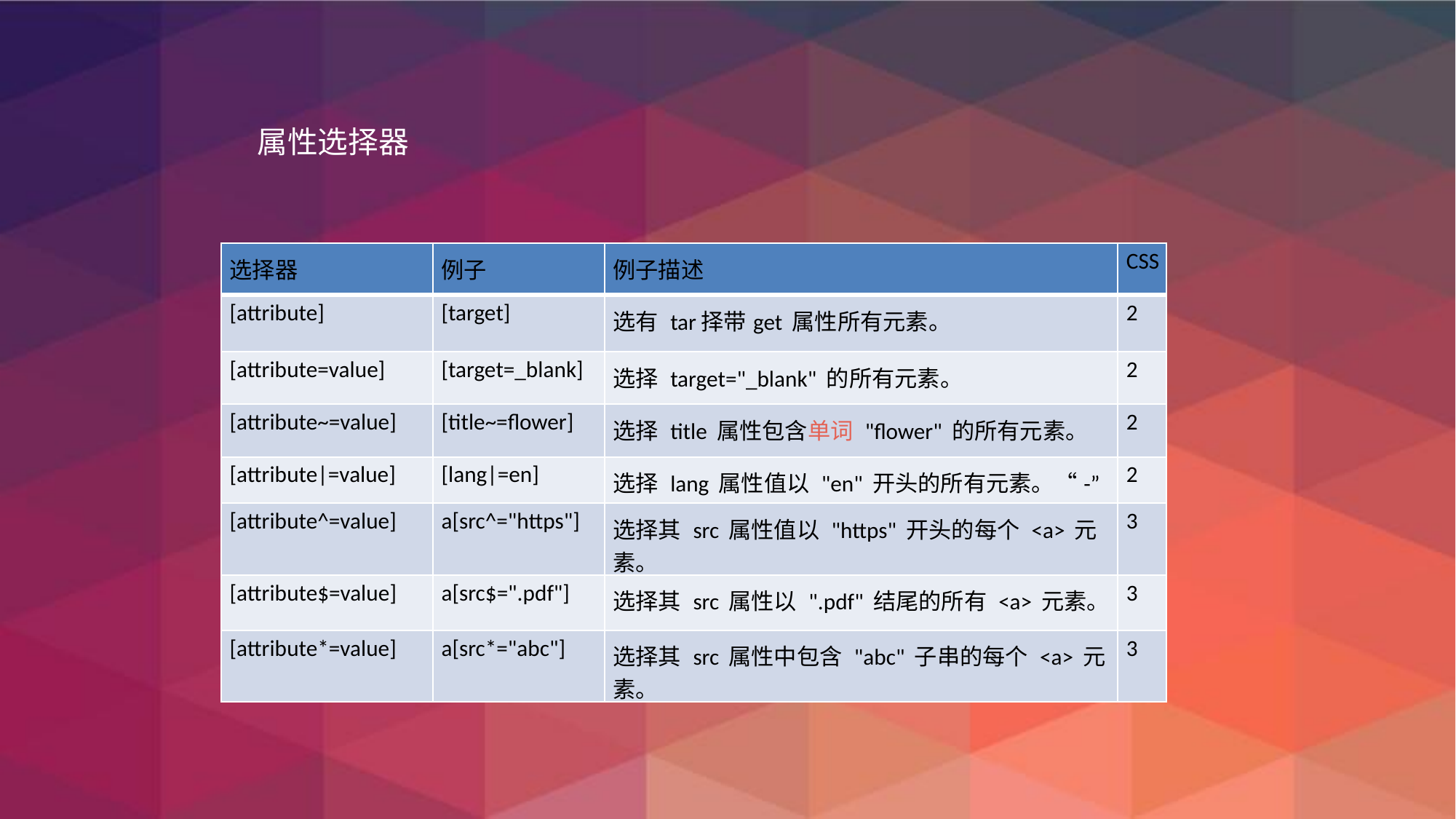

属性选择器
| 选择器 | 例子 | 例子描述 | CSS |
| --- | --- | --- | --- |
| [attribute] | [target] | 选有 tar择带get 属性所有元素。 | 2 |
| [attribute=value] | [target=\_blank] | 选择 target="\_blank" 的所有元素。 | 2 |
| [attribute~=value] | [title~=flower] | 选择 title 属性包含单词 "flower" 的所有元素。 | 2 |
| [attribute|=value] | [lang|=en] | 选择 lang 属性值以 "en" 开头的所有元素。“-” | 2 |
| [attribute^=value] | a[src^="https"] | 选择其 src 属性值以 "https" 开头的每个 <a> 元素。 | 3 |
| [attribute$=value] | a[src$=".pdf"] | 选择其 src 属性以 ".pdf" 结尾的所有 <a> 元素。 | 3 |
| [attribute\*=value] | a[src\*="abc"] | 选择其 src 属性中包含 "abc" 子串的每个 <a> 元素。 | 3 |